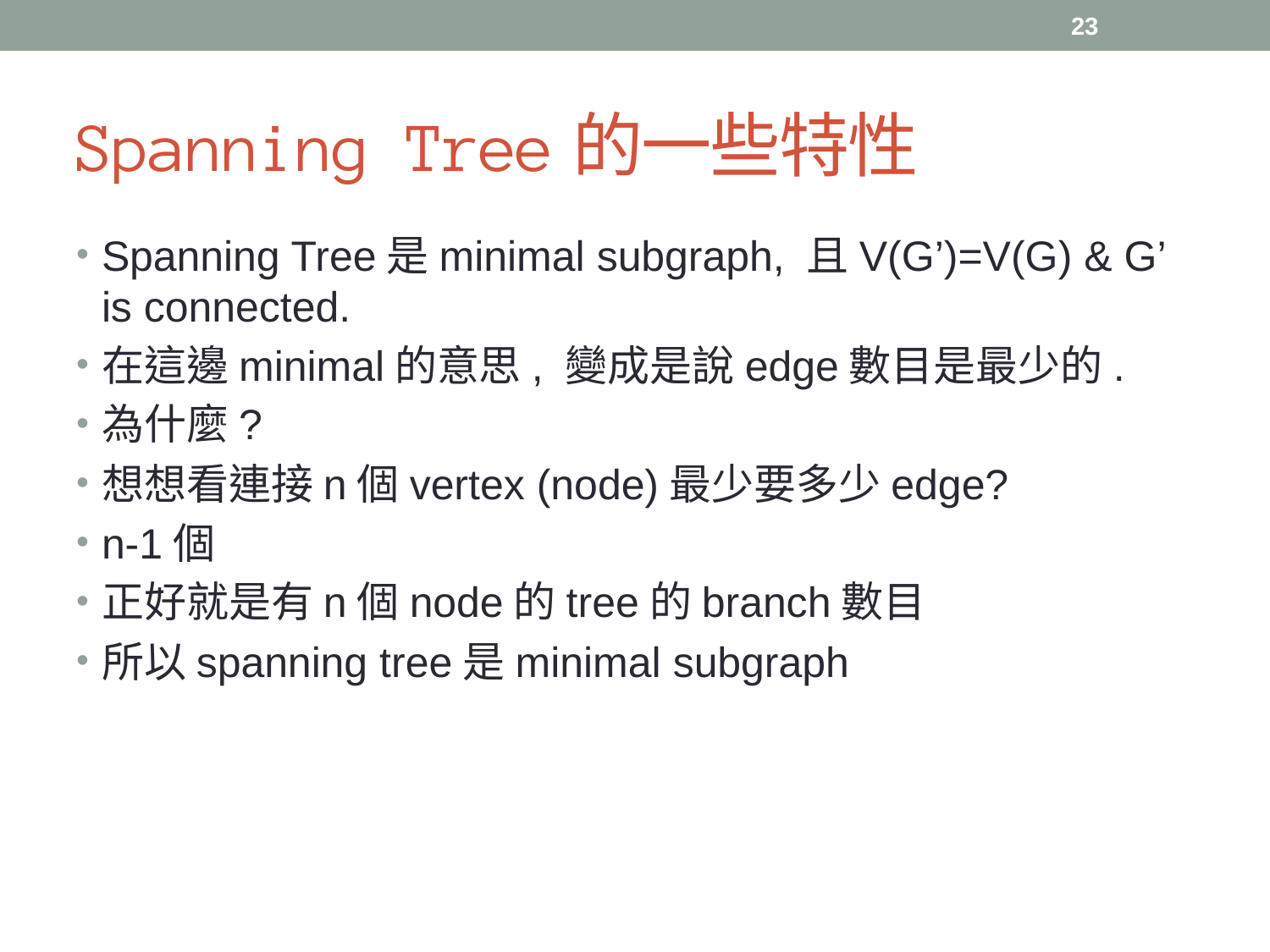

23
# Spanning Tree的一些特性
Spanning Tree是minimal subgraph, 且V(G’)=V(G) & G’ is connected.
在這邊minimal的意思, 變成是說edge數目是最少的.
為什麼?
想想看連接n個vertex (node)最少要多少edge?
n-1個
正好就是有n個node的tree的branch數目
所以spanning tree是minimal subgraph